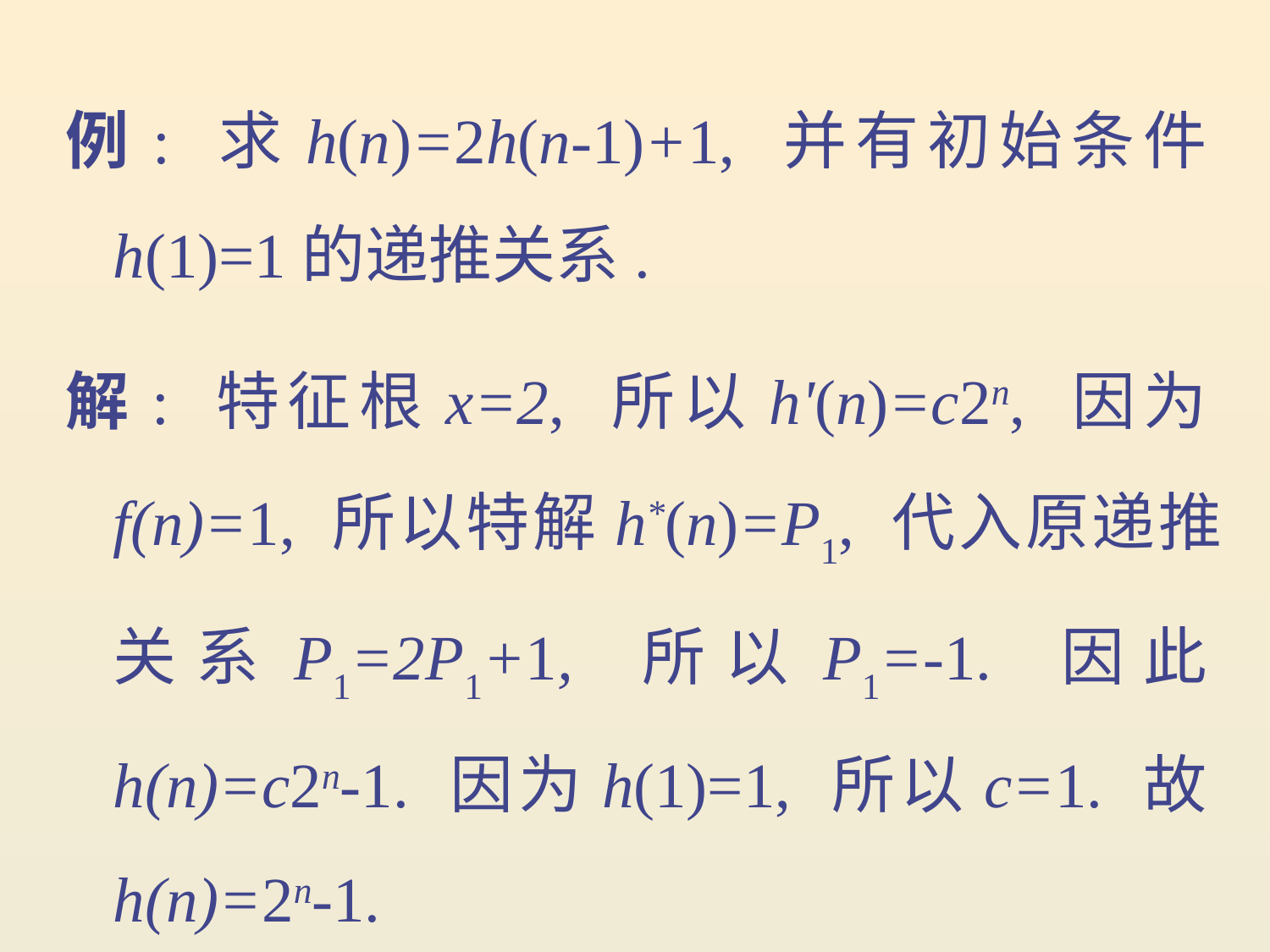

例: 求h(n)=2h(n-1)+1, 并有初始条件h(1)=1的递推关系.
解: 特征根x=2, 所以h'(n)=c2n, 因为f(n)=1, 所以特解h*(n)=P1, 代入原递推关系P1=2P1+1, 所以P1=-1. 因此h(n)=c2n-1. 因为h(1)=1, 所以c=1. 故h(n)=2n-1.